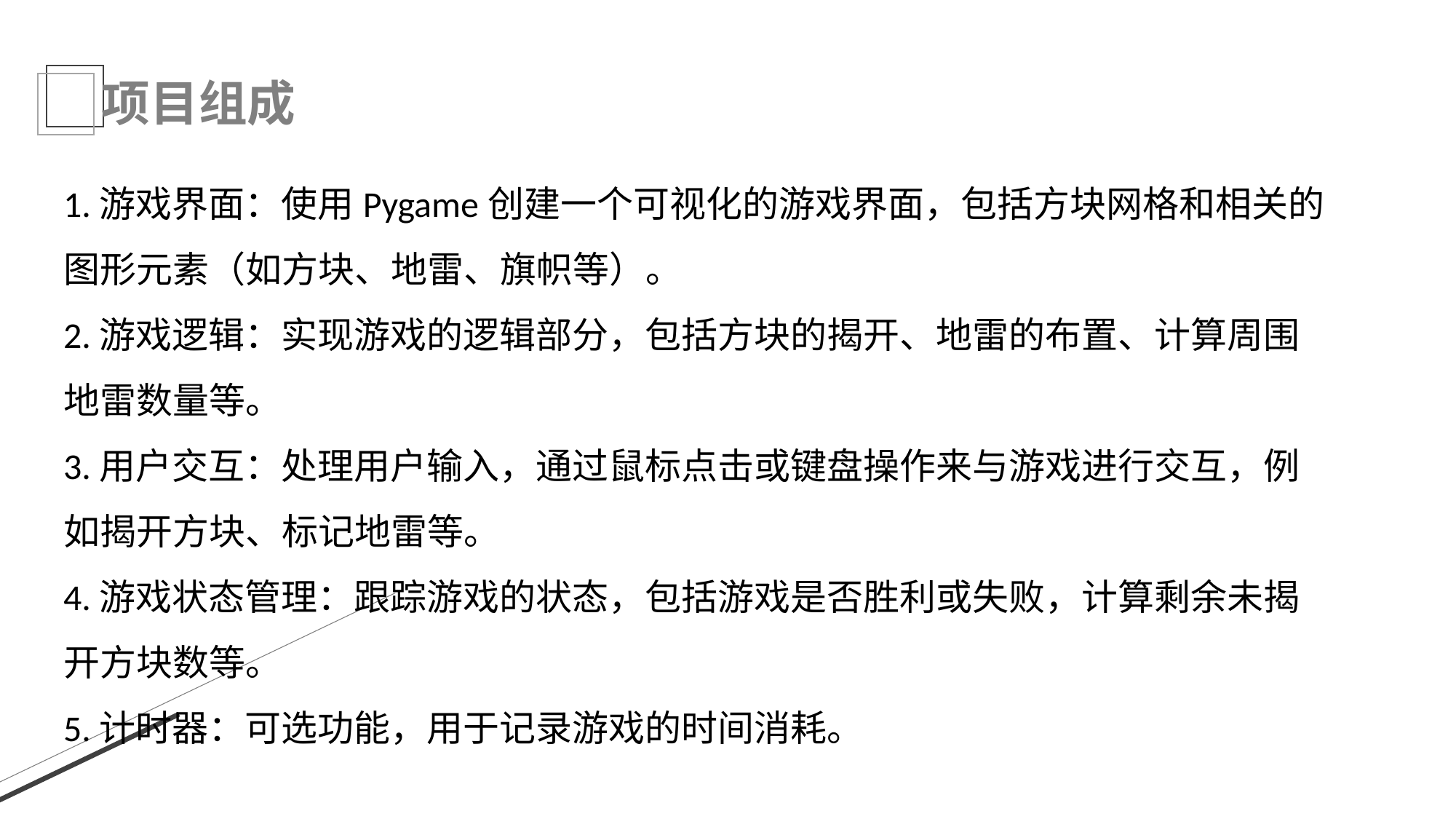

项目组成
1.游戏界面：使用Pygame创建一个可视化的游戏界面，包括方块网格和相关的图形元素（如方块、地雷、旗帜等）。
2.游戏逻辑：实现游戏的逻辑部分，包括方块的揭开、地雷的布置、计算周围地雷数量等。
3.用户交互：处理用户输入，通过鼠标点击或键盘操作来与游戏进行交互，例如揭开方块、标记地雷等。
4.游戏状态管理：跟踪游戏的状态，包括游戏是否胜利或失败，计算剩余未揭开方块数等。
5.计时器：可选功能，用于记录游戏的时间消耗。